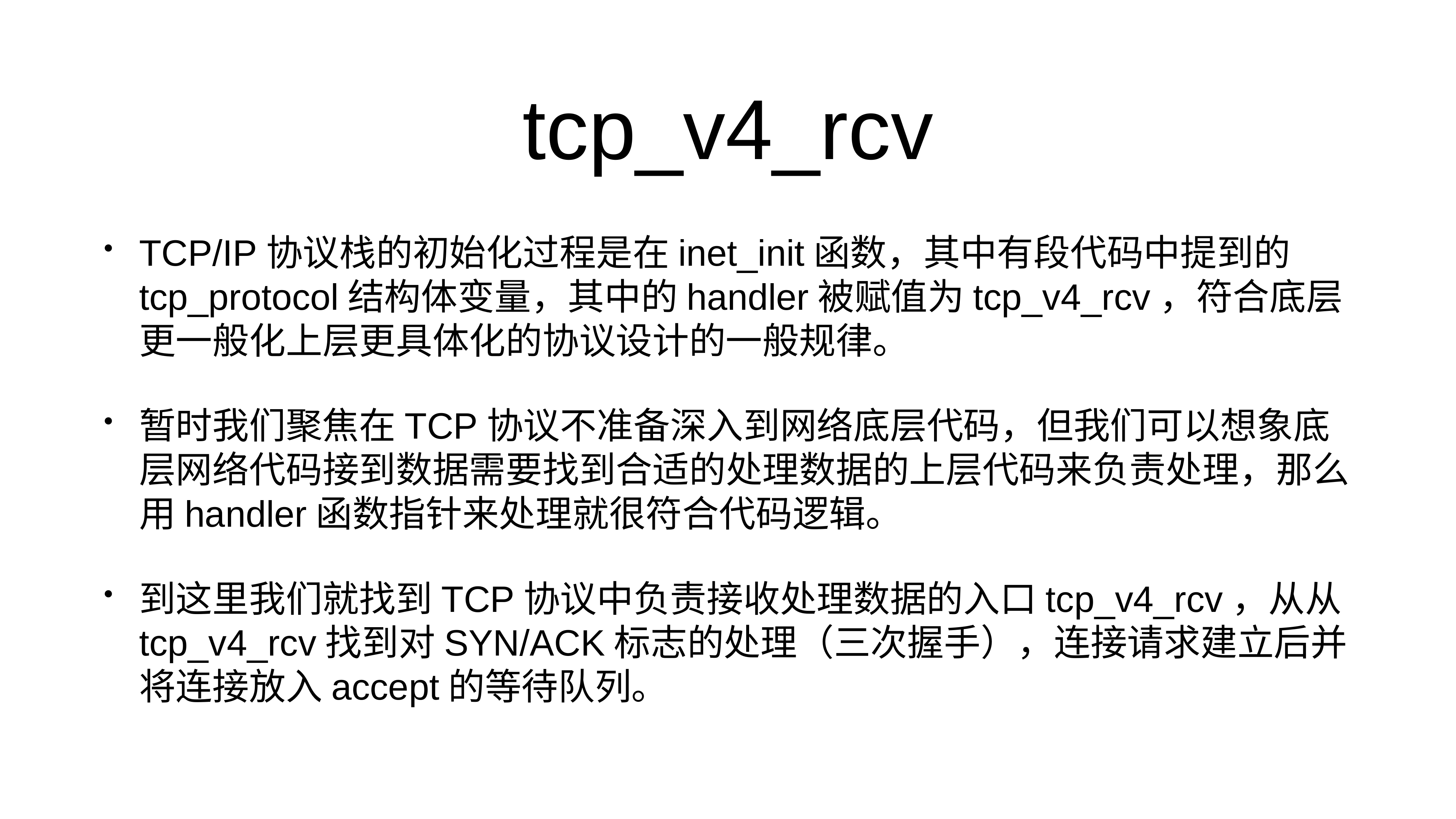

# tcp_v4_rcv
TCP/IP协议栈的初始化过程是在inet_init函数，其中有段代码中提到的tcp_protocol结构体变量，其中的handler被赋值为tcp_v4_rcv，符合底层更一般化上层更具体化的协议设计的一般规律。
暂时我们聚焦在TCP协议不准备深入到网络底层代码，但我们可以想象底层网络代码接到数据需要找到合适的处理数据的上层代码来负责处理，那么用handler函数指针来处理就很符合代码逻辑。
到这里我们就找到TCP协议中负责接收处理数据的入口tcp_v4_rcv，从从tcp_v4_rcv找到对SYN/ACK标志的处理（三次握手），连接请求建立后并将连接放入accept的等待队列。